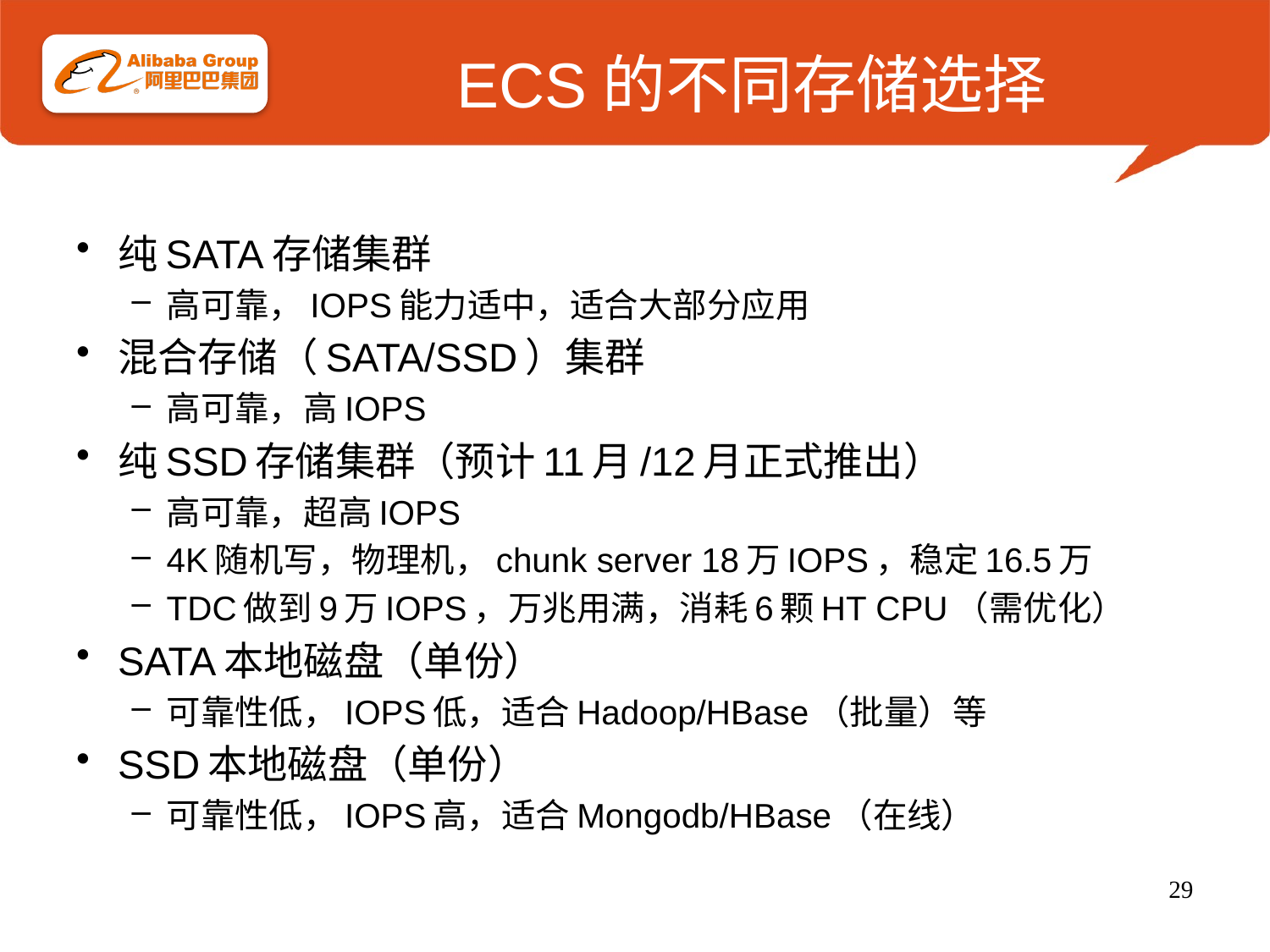

# ECS的不同存储选择
纯SATA存储集群
高可靠，IOPS能力适中，适合大部分应用
混合存储（SATA/SSD）集群
高可靠，高IOPS
纯SSD存储集群（预计11月/12月正式推出）
高可靠，超高IOPS
4K随机写，物理机，chunk server 18万IOPS，稳定16.5万
TDC做到9万IOPS，万兆用满，消耗6颗HT CPU（需优化）
SATA本地磁盘（单份）
可靠性低，IOPS低，适合Hadoop/HBase（批量）等
SSD本地磁盘（单份）
可靠性低，IOPS高，适合Mongodb/HBase（在线）
29